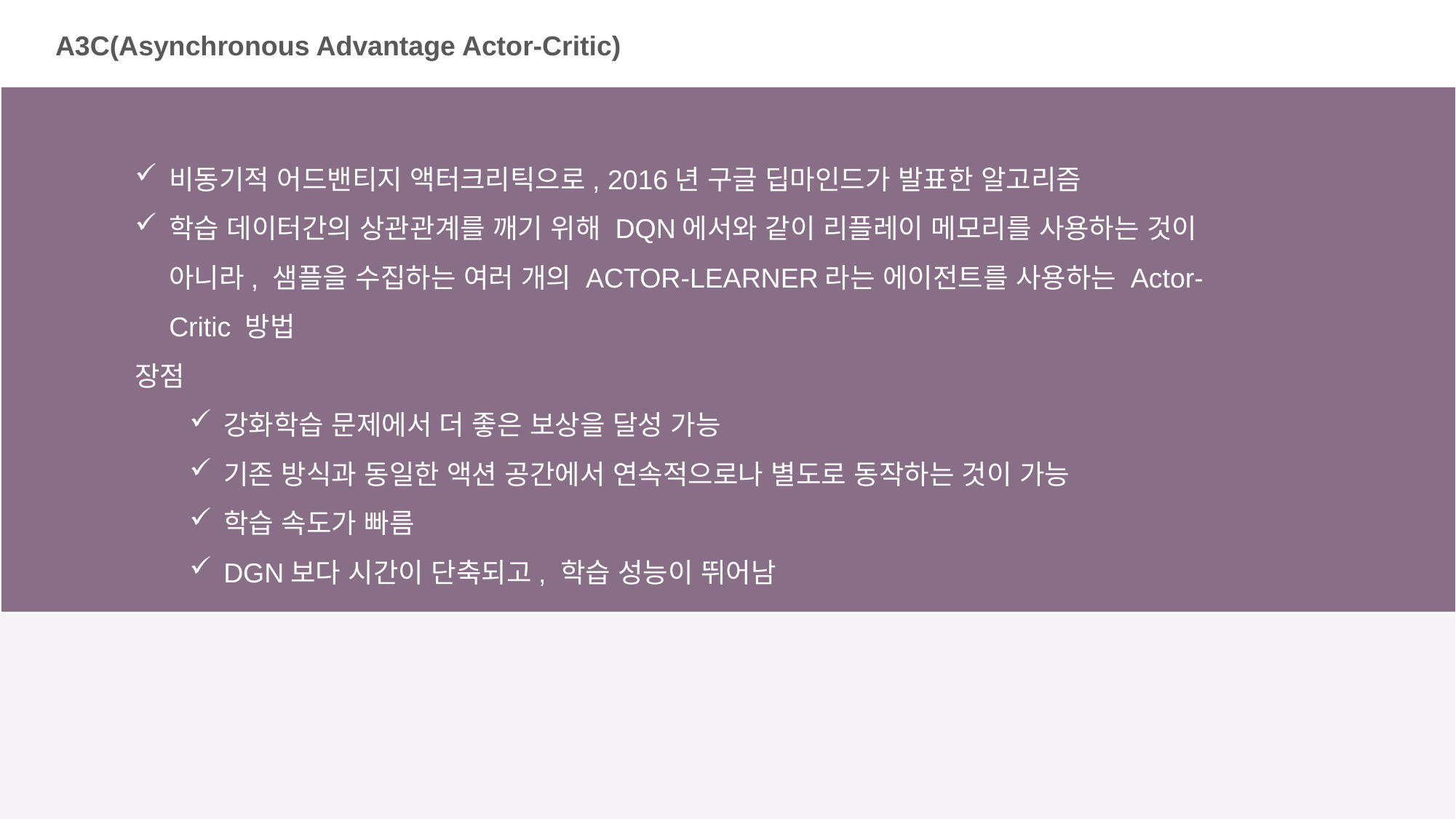

A3C(Asynchronous Advantage Actor-Critic)

비동기적 어드밴티지 액터크리틱으로, 2016년 구글 딥마인드가 발표한 알고리즘
학습 데이터간의 상관관계를 깨기 위해 DQN에서와 같이 리플레이 메모리를 사용하는 것이 아니라, 샘플을 수집하는 여러 개의 ACTOR-LEARNER라는 에이전트를 사용하는 Actor-Critic 방법
장점
강화학습 문제에서 더 좋은 보상을 달성 가능
기존 방식과 동일한 액션 공간에서 연속적으로나 별도로 동작하는 것이 가능
학습 속도가 빠름
DGN보다 시간이 단축되고, 학습 성능이 뛰어남